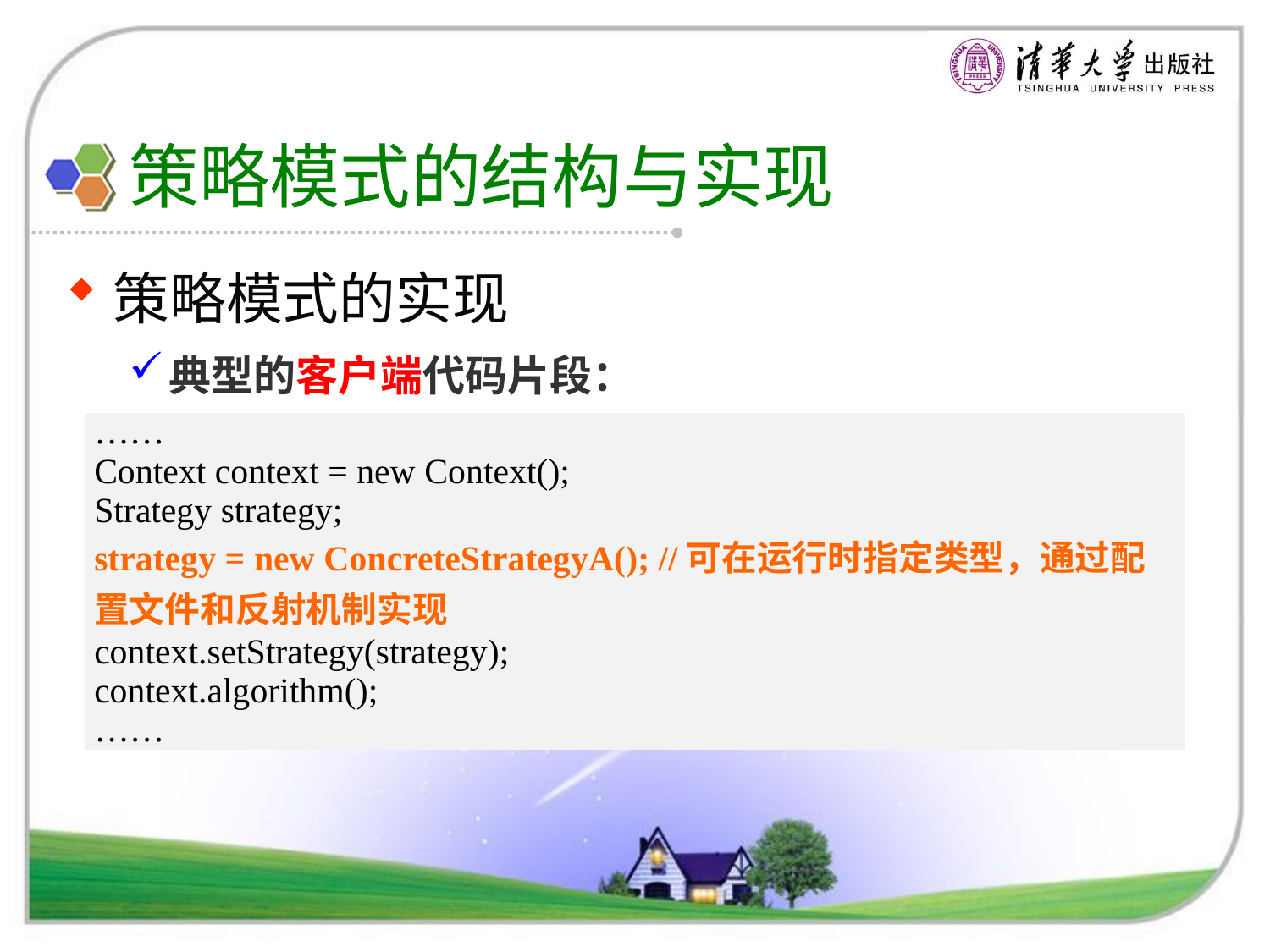

# 策略模式的结构与实现
策略模式的实现
典型的客户端代码片段：
| …… Context context = new Context(); Strategy strategy; strategy = new ConcreteStrategyA(); //可在运行时指定类型，通过配置文件和反射机制实现 context.setStrategy(strategy); context.algorithm(); …… |
| --- |